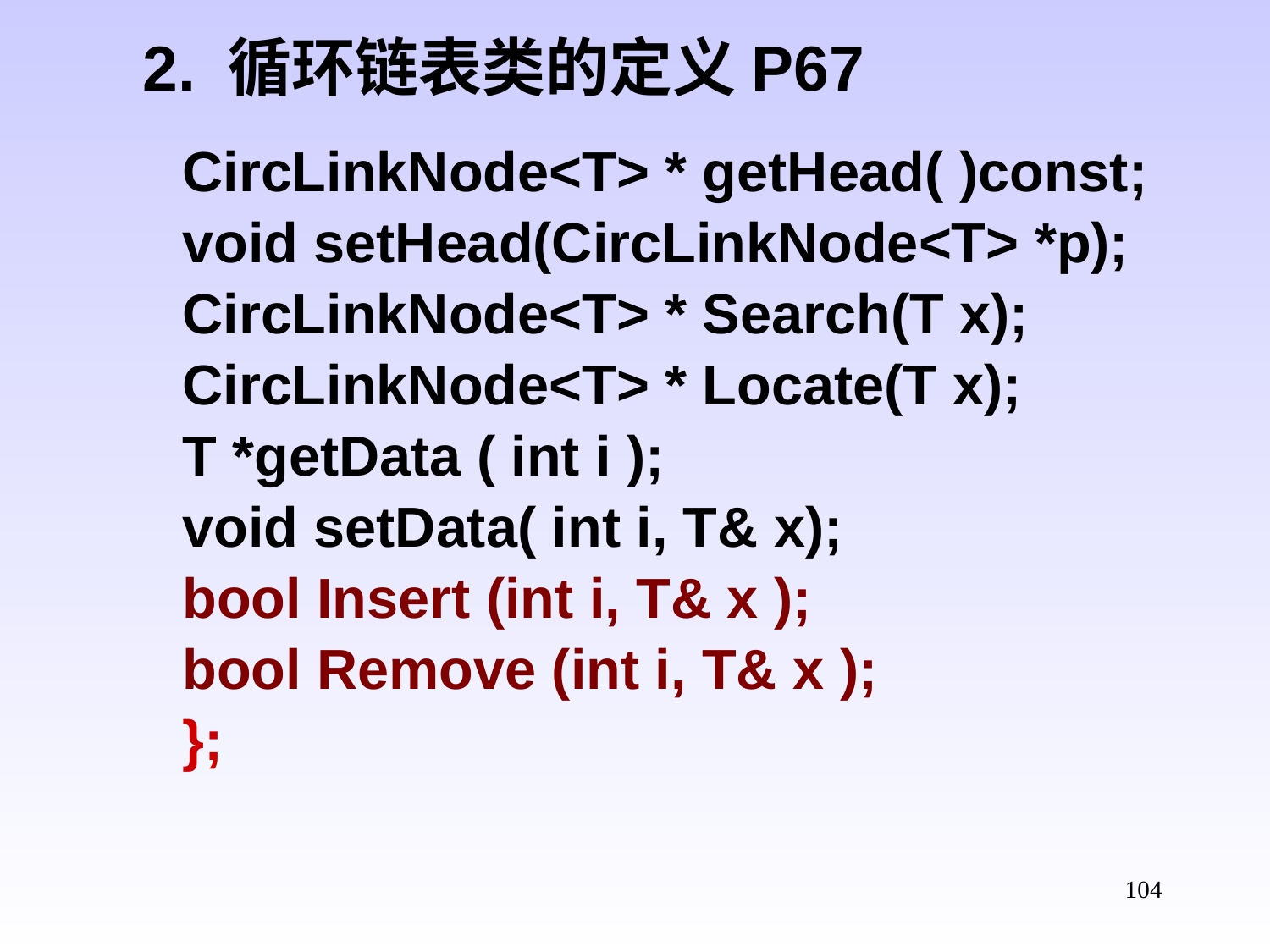

2. 循环链表类的定义P67
CircLinkNode<T> * getHead( )const;
void setHead(CircLinkNode<T> *p);
CircLinkNode<T> * Search(T x);
CircLinkNode<T> * Locate(T x);
T *getData ( int i );
void setData( int i, T& x);
bool Insert (int i, T& x );
bool Remove (int i, T& x );
};
104